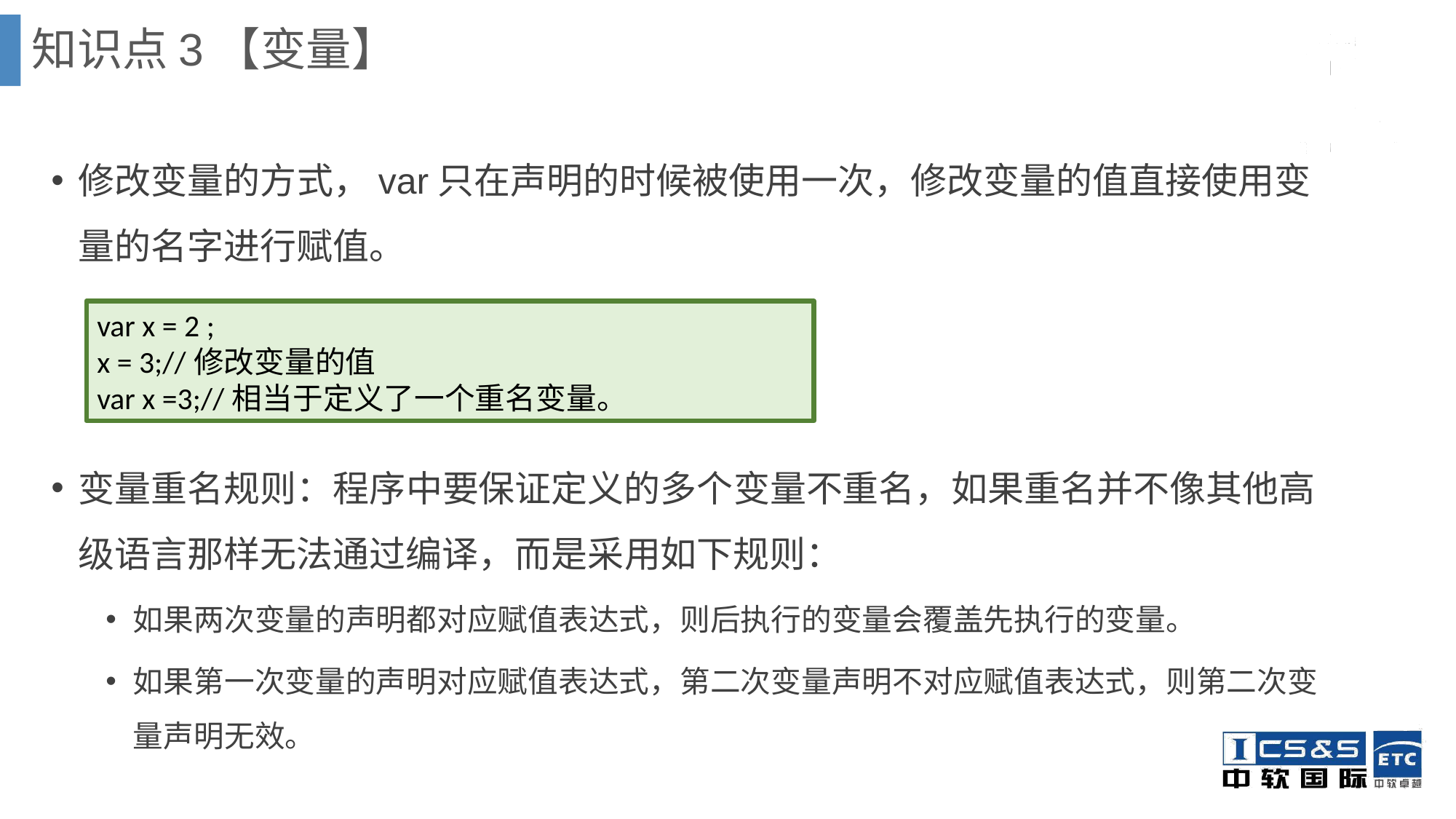

知识点3【变量】
修改变量的方式，var只在声明的时候被使用一次，修改变量的值直接使用变量的名字进行赋值。

变量重名规则：程序中要保证定义的多个变量不重名，如果重名并不像其他高级语言那样无法通过编译，而是采用如下规则：
如果两次变量的声明都对应赋值表达式，则后执行的变量会覆盖先执行的变量。
如果第一次变量的声明对应赋值表达式，第二次变量声明不对应赋值表达式，则第二次变量声明无效。

var x = 2 ;
x = 3;//修改变量的值
var x =3;//相当于定义了一个重名变量。